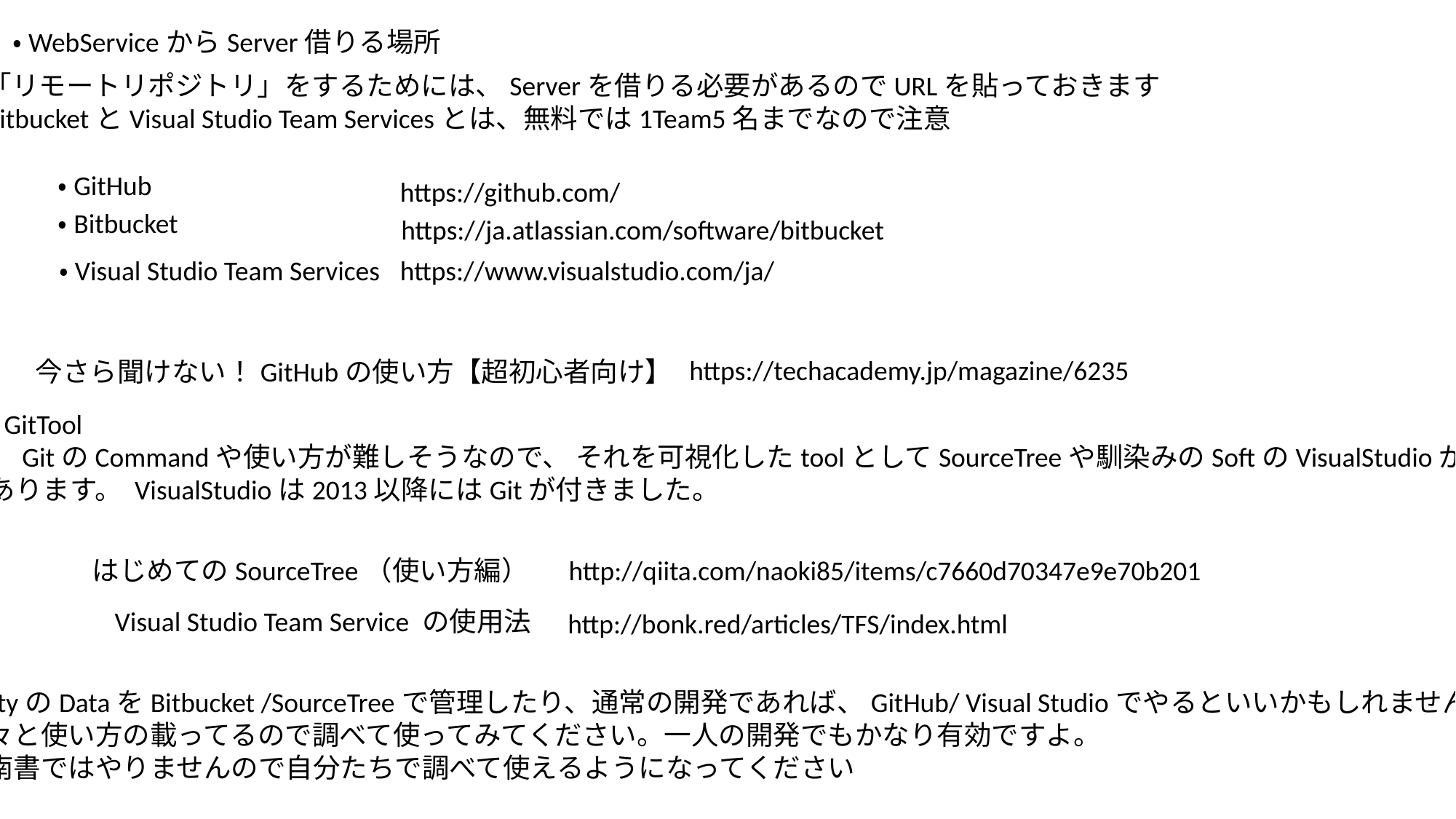

・WebServiceからServer借りる場所

「リモートリポジトリ」をするためには、Serverを借りる必要があるのでURLを貼っておきます
BitbucketとVisual Studio Team Servicesとは、無料では1Team5名までなので注意
・GitHub
https://github.com/
・Bitbucket
https://ja.atlassian.com/software/bitbucket
https://www.visualstudio.com/ja/
・Visual Studio Team Services
https://techacademy.jp/magazine/6235
今さら聞けない！GitHubの使い方【超初心者向け】
・GitTool
　GitのCommandや使い方が難しそうなので、 それを可視化したtoolとしてSourceTreeや馴染みのSoftのVisualStudioが
あります。 VisualStudioは2013以降にはGitが付きました。
はじめてのSourceTree（使い方編）
http://qiita.com/naoki85/items/c7660d70347e9e70b201
Visual Studio Team Service の使用法
http://bonk.red/articles/TFS/index.html
UnityのDataをBitbucket /SourceTreeで管理したり、通常の開発であれば、GitHub/ Visual Studioでやるといいかもしれませんね
色々と使い方の載ってるので調べて使ってみてください。一人の開発でもかなり有効ですよ。
指南書ではやりませんので自分たちで調べて使えるようになってください